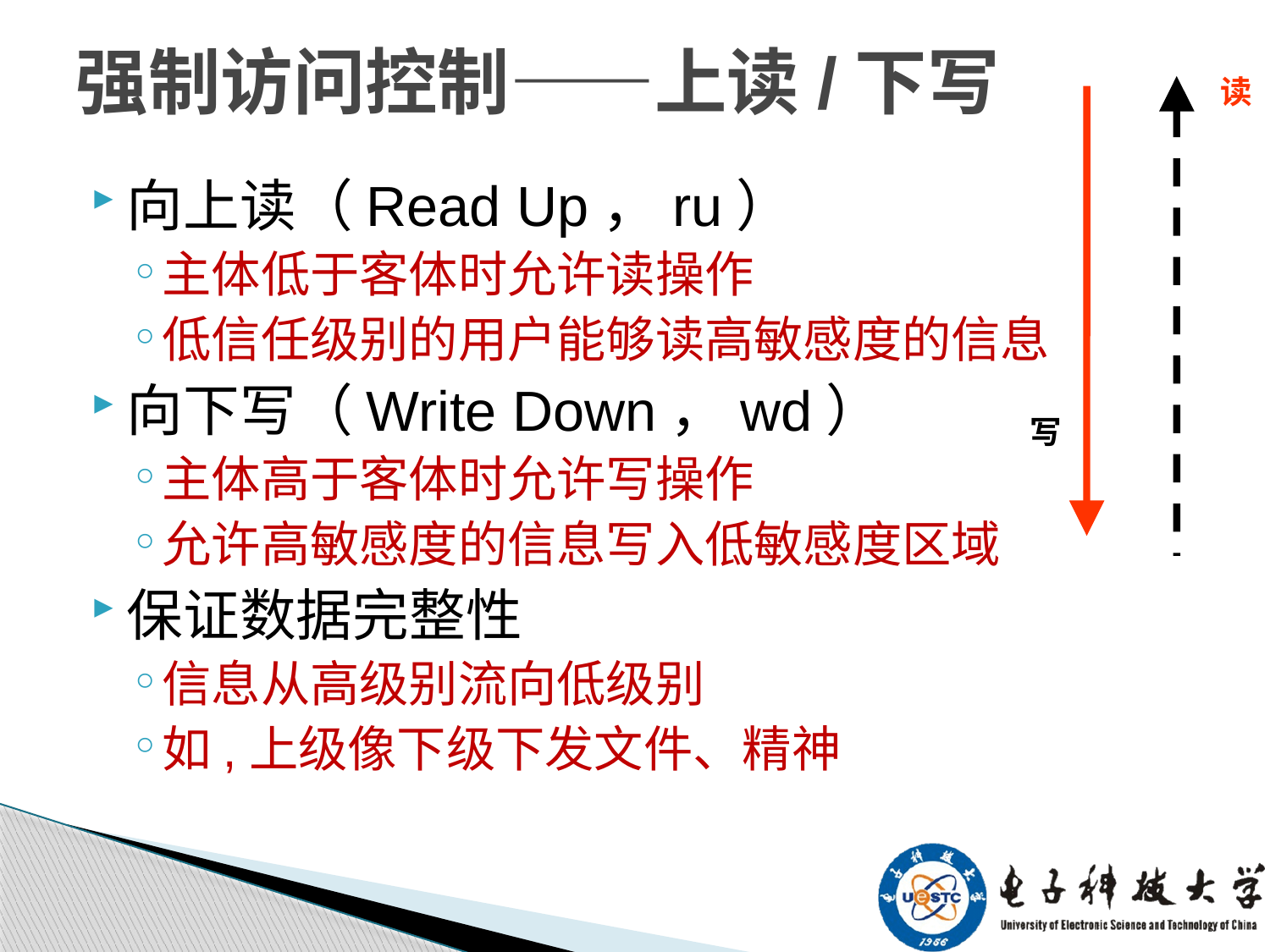

# 强制访问控制——上读/下写
读

写
向上读（Read Up，ru）
主体低于客体时允许读操作
低信任级别的用户能够读高敏感度的信息
向下写（Write Down，wd）
主体高于客体时允许写操作
允许高敏感度的信息写入低敏感度区域
保证数据完整性
信息从高级别流向低级别
如,上级像下级下发文件、精神